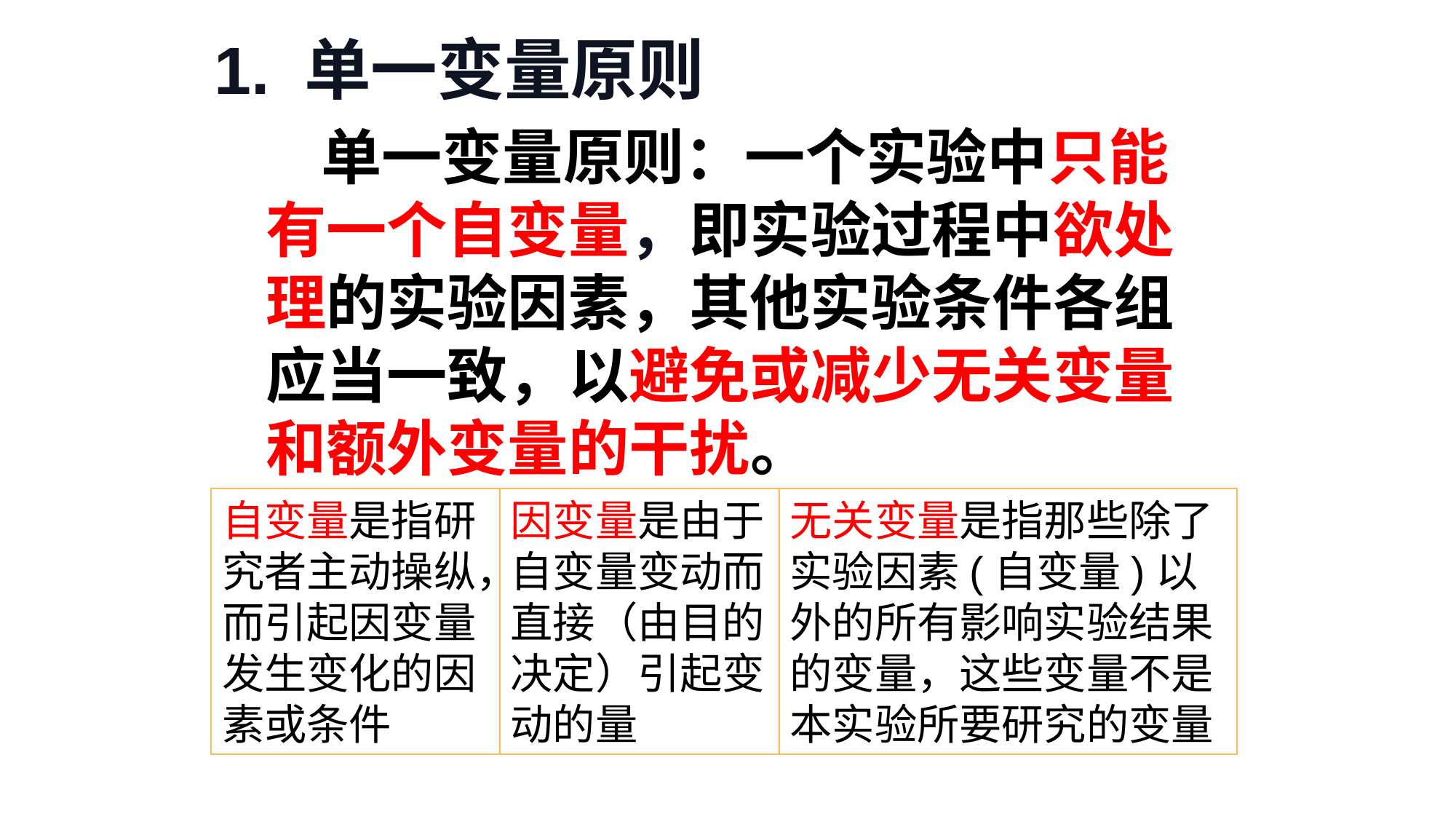

1. 单一变量原则
   单一变量原则：一个实验中只能有一个自变量，即实验过程中欲处理的实验因素，其他实验条件各组应当一致，以避免或减少无关变量和额外变量的干扰。
自变量是指研究者主动操纵，而引起因变量发生变化的因素或条件
因变量是由于自变量变动而直接（由目的决定）引起变动的量
无关变量是指那些除了实验因素(自变量)以外的所有影响实验结果的变量，这些变量不是本实验所要研究的变量
4